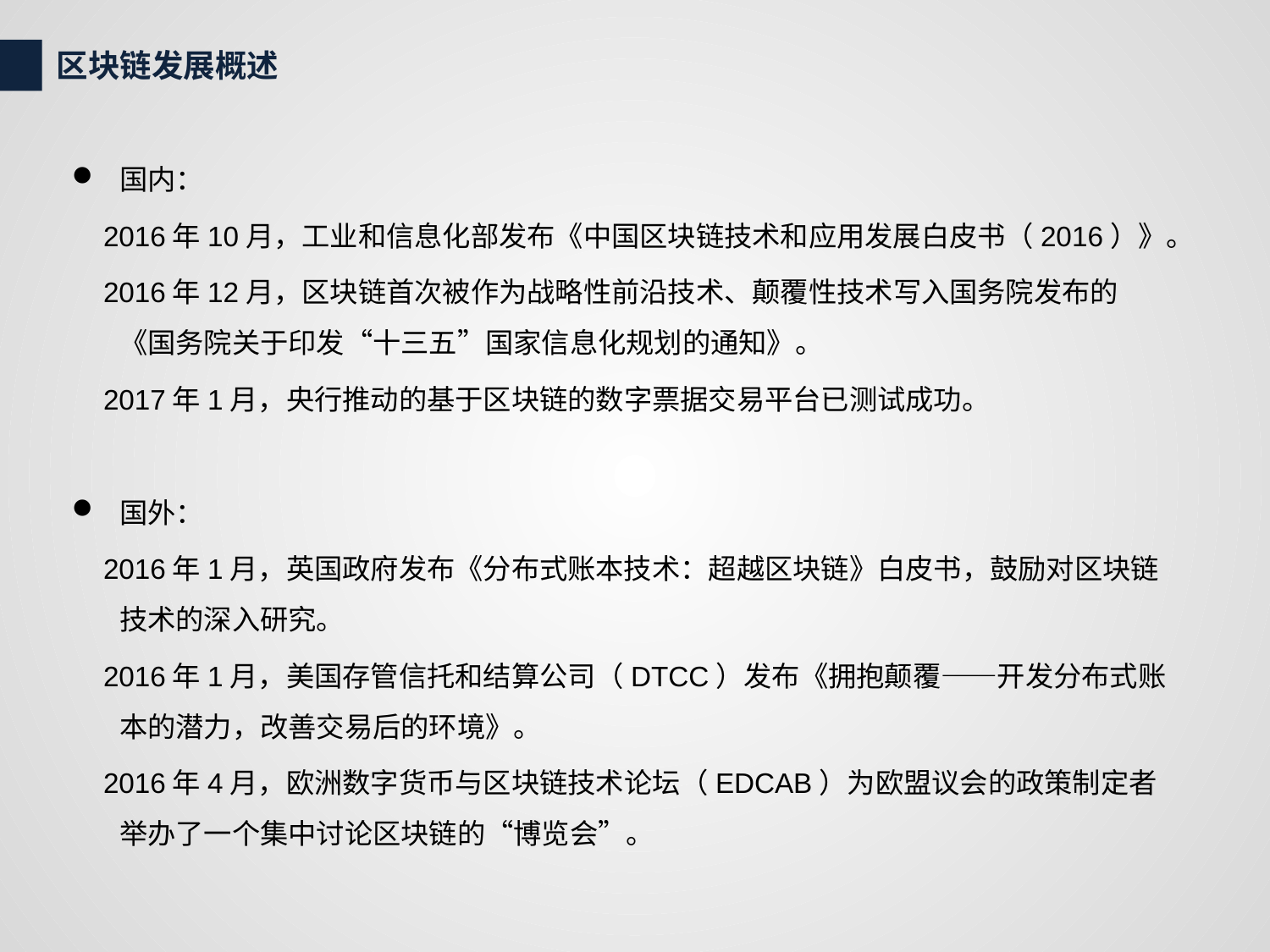

区块链发展概述
国内：
    2016年10月，工业和信息化部发布《中国区块链技术和应用发展白皮书（2016）》。
    2016年12月，区块链首次被作为战略性前沿技术、颠覆性技术写入国务院发布的《国务院关于印发“十三五”国家信息化规划的通知》。
    2017年1月，央行推动的基于区块链的数字票据交易平台已测试成功。

国外：
    2016年1月，英国政府发布《分布式账本技术：超越区块链》白皮书，鼓励对区块链技术的深入研究。
    2016年1月，美国存管信托和结算公司（DTCC）发布《拥抱颠覆——开发分布式账本的潜力，改善交易后的环境》。
    2016年4月，欧洲数字货币与区块链技术论坛（EDCAB）为欧盟议会的政策制定者举办了一个集中讨论区块链的“博览会”。